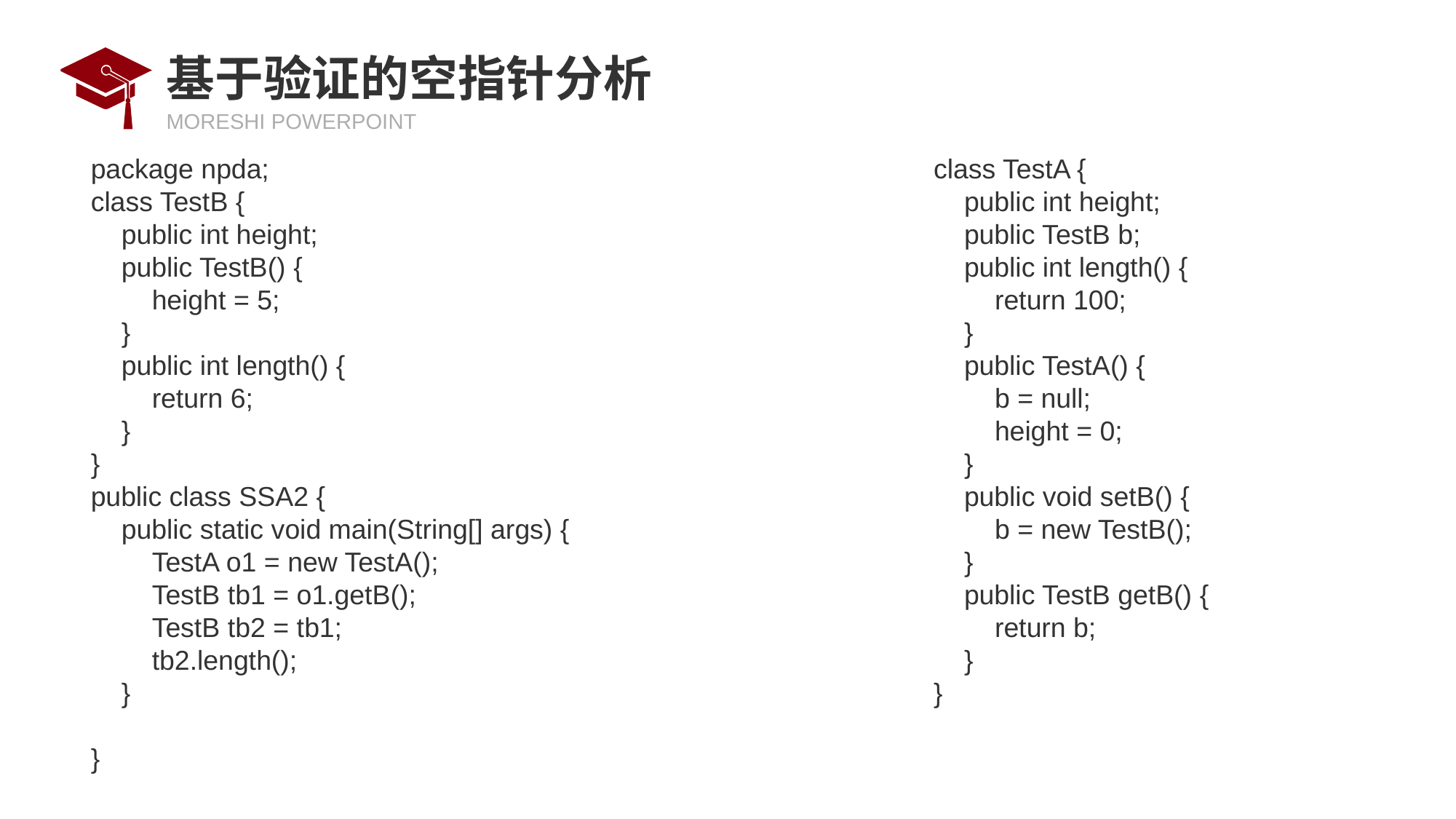

# 基于验证的空指针分析
package npda;
class TestB {
    public int height;
    public TestB() {
        height = 5;
    }
    public int length() {
        return 6;
    }
}
public class SSA2 {
    public static void main(String[] args) {
        TestA o1 = new TestA();
        TestB tb1 = o1.getB();
        TestB tb2 = tb1;
        tb2.length();
    }

}
class TestA {
    public int height;
    public TestB b;
    public int length() {
        return 100;
    }
    public TestA() {
        b = null;
        height = 0;
    }
    public void setB() {
        b = new TestB();
    }
    public TestB getB() {
        return b;
    }
}